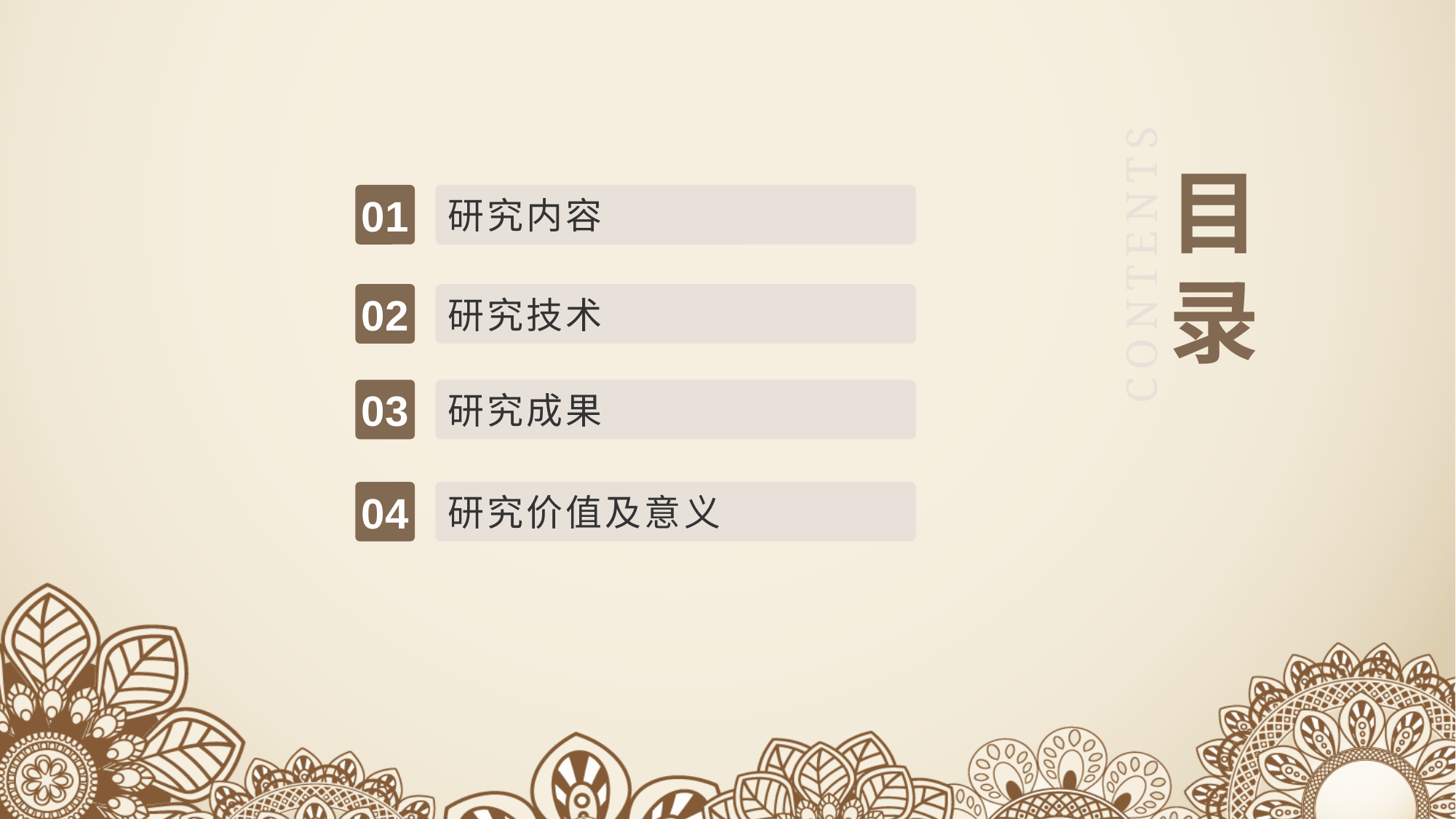

01
研究内容
目录

CONTENTS
02
研究技术
03
研究成果
04
研究价值及意义